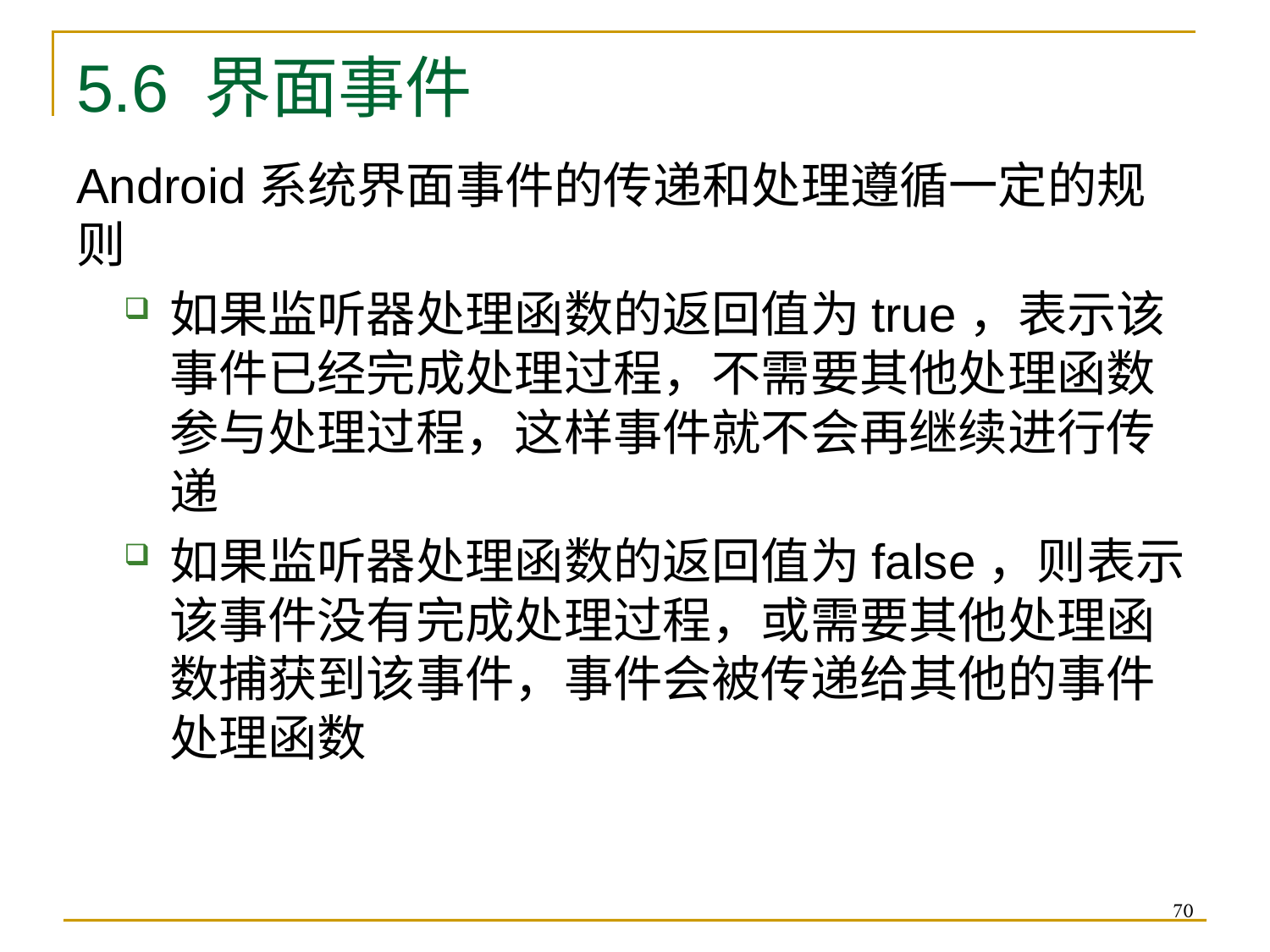

# 5.6 界面事件
Android系统界面事件的传递和处理遵循一定的规则
如果监听器处理函数的返回值为true，表示该事件已经完成处理过程，不需要其他处理函数参与处理过程，这样事件就不会再继续进行传递
如果监听器处理函数的返回值为false，则表示该事件没有完成处理过程，或需要其他处理函数捕获到该事件，事件会被传递给其他的事件处理函数
70